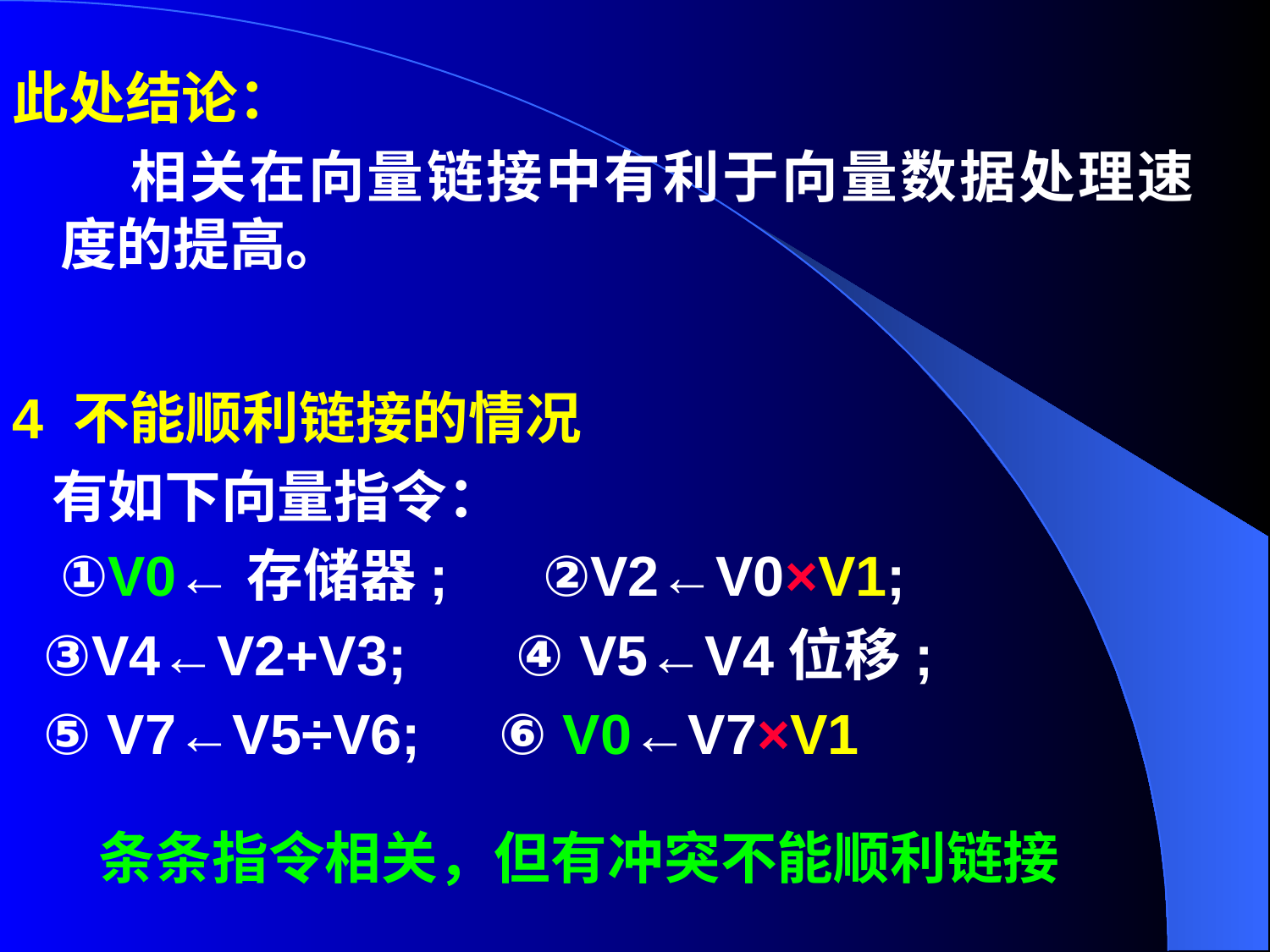

此处结论：
　　相关在向量链接中有利于向量数据处理速度的提高。
4 不能顺利链接的情况
  有如下向量指令：
	①V0←存储器;      ②V2←V0×V1;
  ③V4←V2+V3;       ④ V5←V4位移;
  ⑤ V7←V5÷V6;     ⑥ V0←V7×V1
条条指令相关，但有冲突不能顺利链接
39